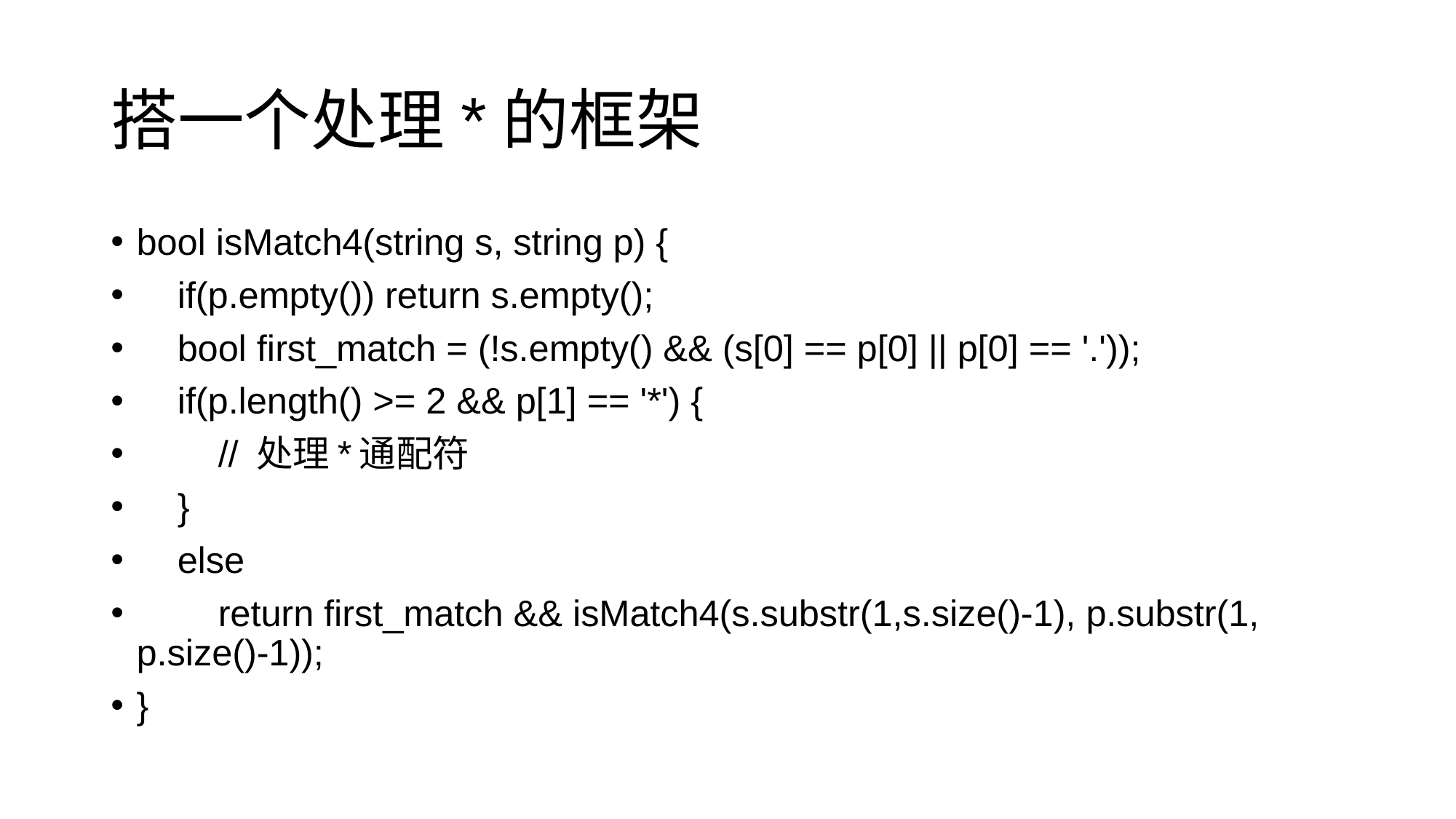

# 搭一个处理*的框架
bool isMatch4(string s, string p) {
    if(p.empty()) return s.empty();
    bool first_match = (!s.empty() && (s[0] == p[0] || p[0] == '.'));
    if(p.length() >= 2 && p[1] == '*') {
        // 处理*通配符
    }
    else
        return first_match && isMatch4(s.substr(1,s.size()-1), p.substr(1, p.size()-1));
}